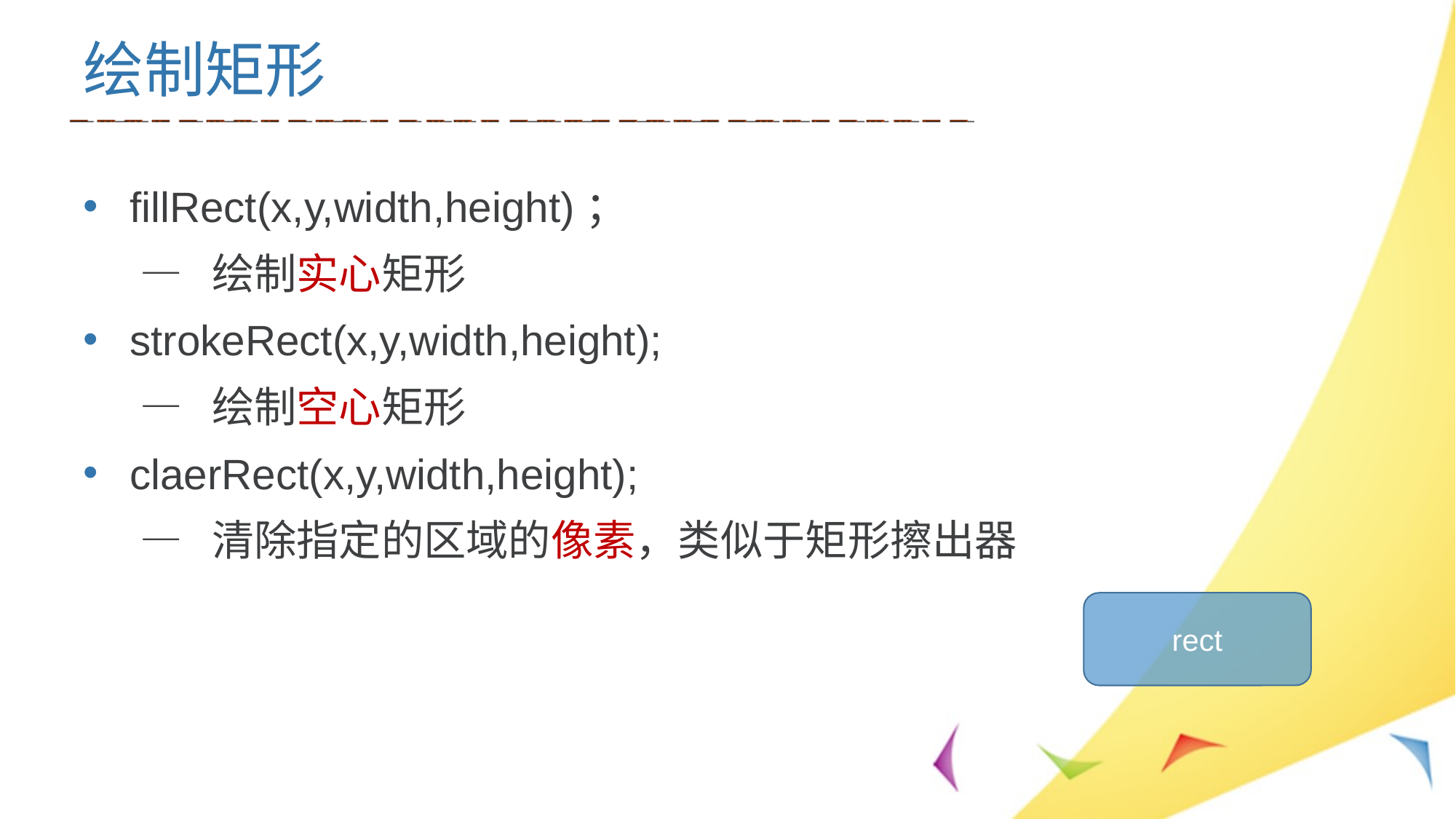

# 绘制矩形
 fillRect(x,y,width,height)；
      —  绘制实心矩形
 strokeRect(x,y,width,height);
      —  绘制空心矩形
 claerRect(x,y,width,height);
      —  清除指定的区域的像素，类似于矩形擦出器

rect